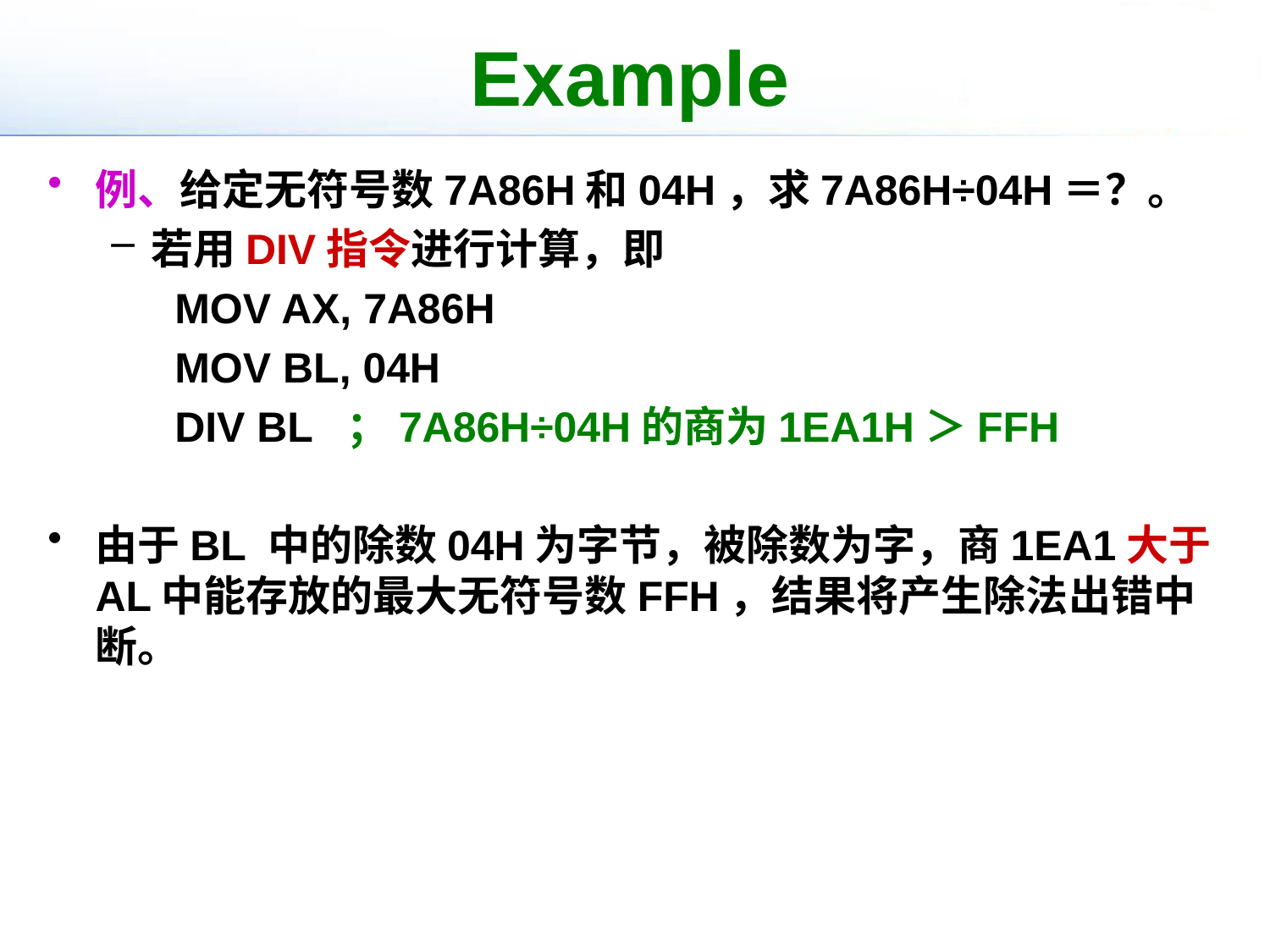

# Example
例、给定无符号数7A86H和04H，求7A86H÷04H＝？。
若用DIV指令进行计算，即
MOV AX, 7A86H
MOV BL, 04H
DIV BL  ；7A86H÷04H的商为1EA1H＞FFH

由于BL 中的除数04H为字节，被除数为字，商1EA1大于AL中能存放的最大无符号数FFH，结果将产生除法出错中断。